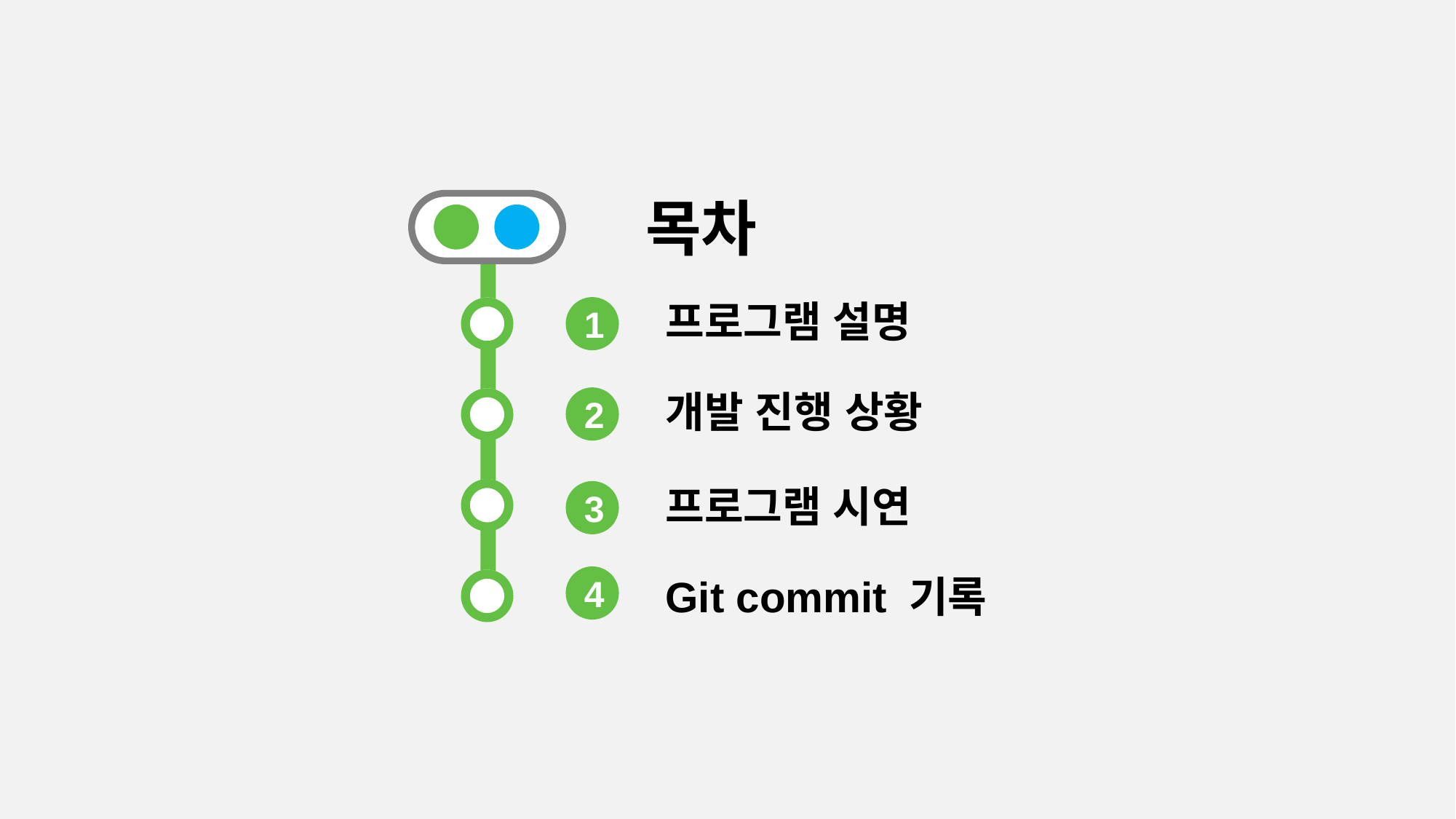

목차

프로그램 설명
1

개발 진행 상황
2

프로그램 시연

3

Git commit 기록
4